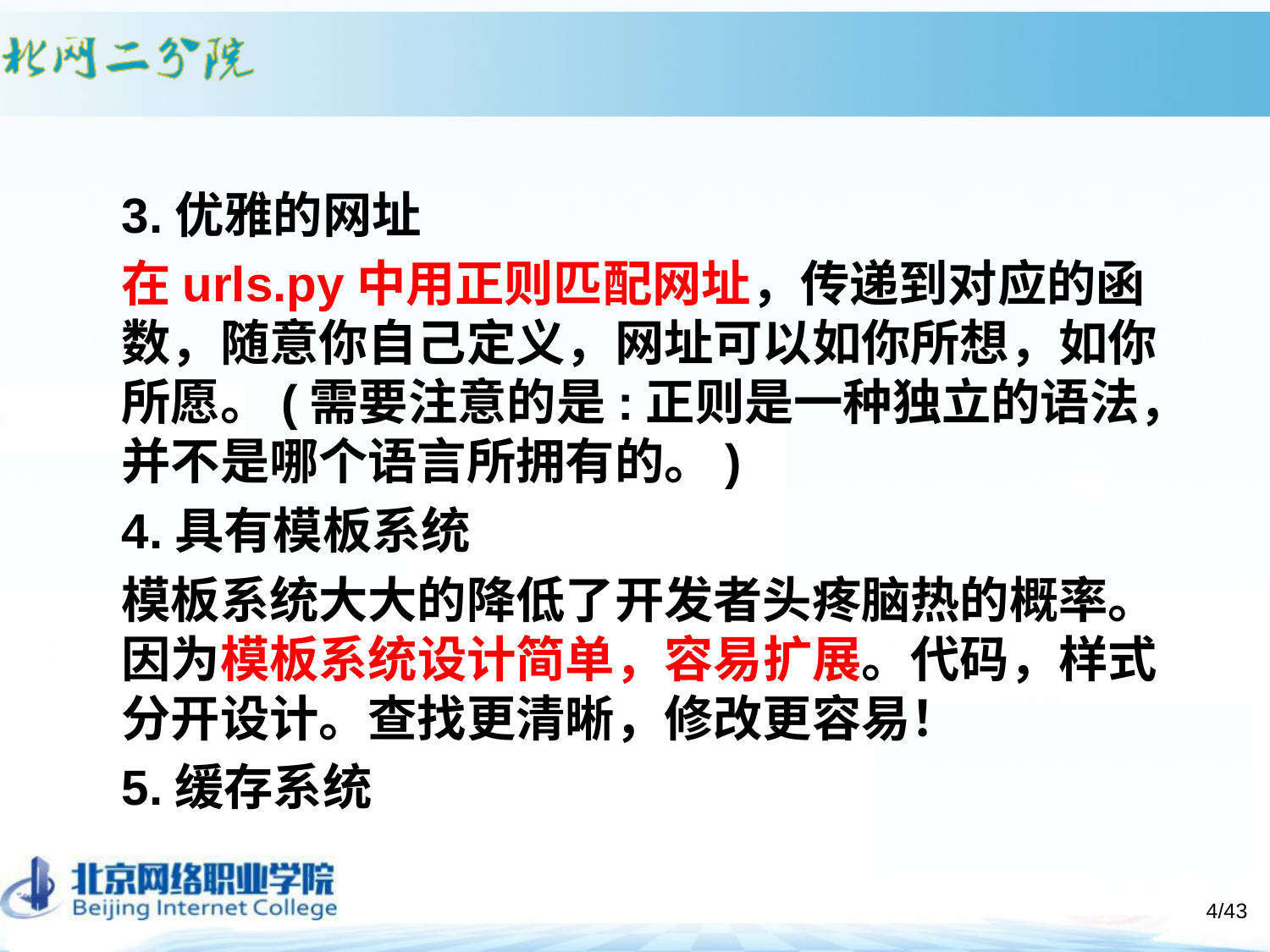

3.优雅的网址
在urls.py中用正则匹配网址，传递到对应的函数，随意你自己定义，网址可以如你所想，如你所愿。(需要注意的是:正则是一种独立的语法，并不是哪个语言所拥有的。)
4.具有模板系统
模板系统大大的降低了开发者头疼脑热的概率。因为模板系统设计简单，容易扩展。代码，样式分开设计。查找更清晰，修改更容易！
5.缓存系统
4/43